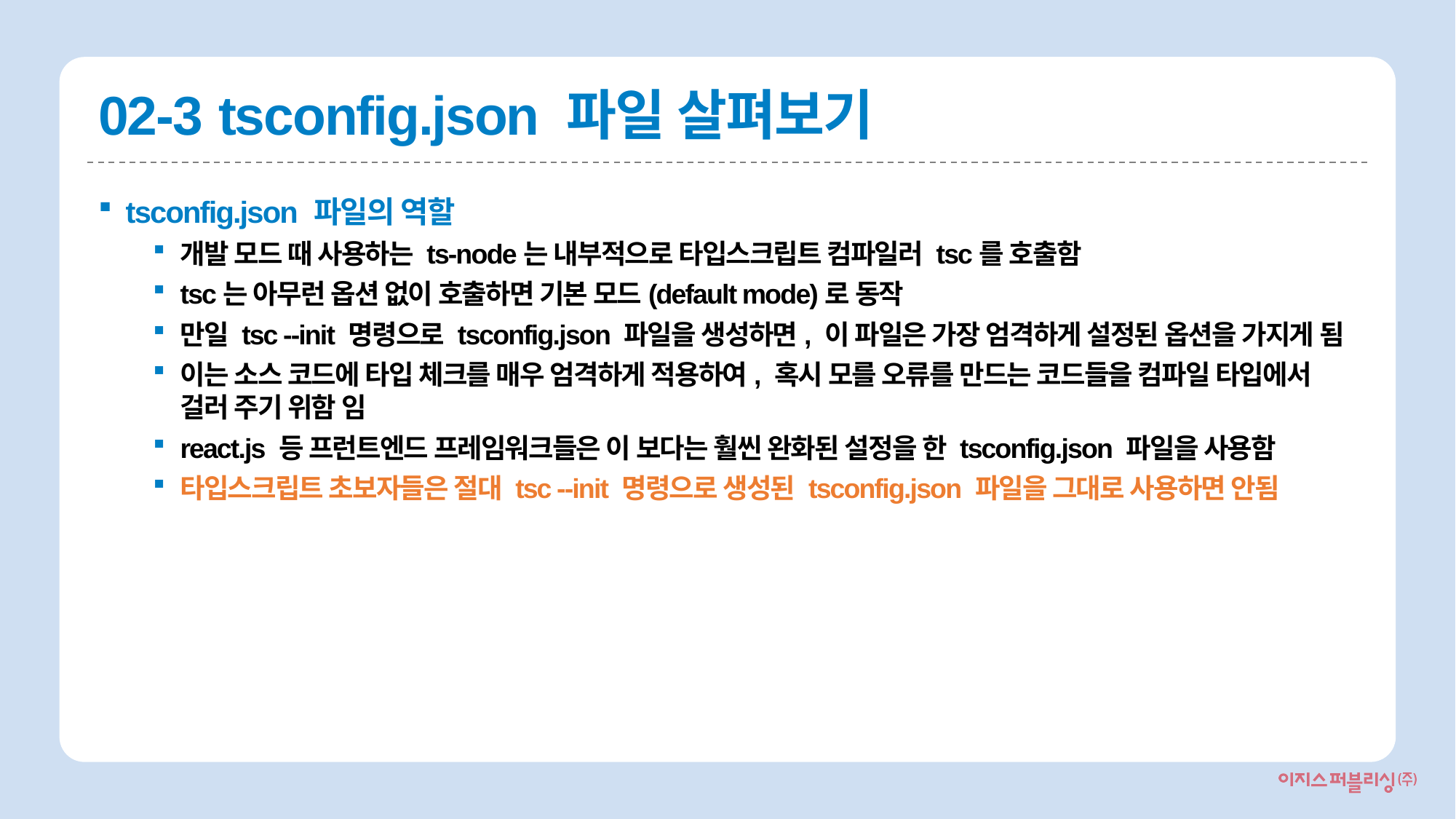

# 02-3 tsconfig.json 파일 살펴보기
tsconfig.json 파일의 역할
개발 모드 때 사용하는 ts-node는 내부적으로 타입스크립트 컴파일러 tsc를 호출함
tsc는 아무런 옵션 없이 호출하면 기본 모드(default mode)로 동작
만일 tsc --init 명령으로 tsconfig.json 파일을 생성하면, 이 파일은 가장 엄격하게 설정된 옵션을 가지게 됨
이는 소스 코드에 타입 체크를 매우 엄격하게 적용하여, 혹시 모를 오류를 만드는 코드들을 컴파일 타입에서 걸러 주기 위함 임
react.js 등 프런트엔드 프레임워크들은 이 보다는 훨씬 완화된 설정을 한 tsconfig.json 파일을 사용함
타입스크립트 초보자들은 절대 tsc --init 명령으로 생성된 tsconfig.json 파일을 그대로 사용하면 안됨